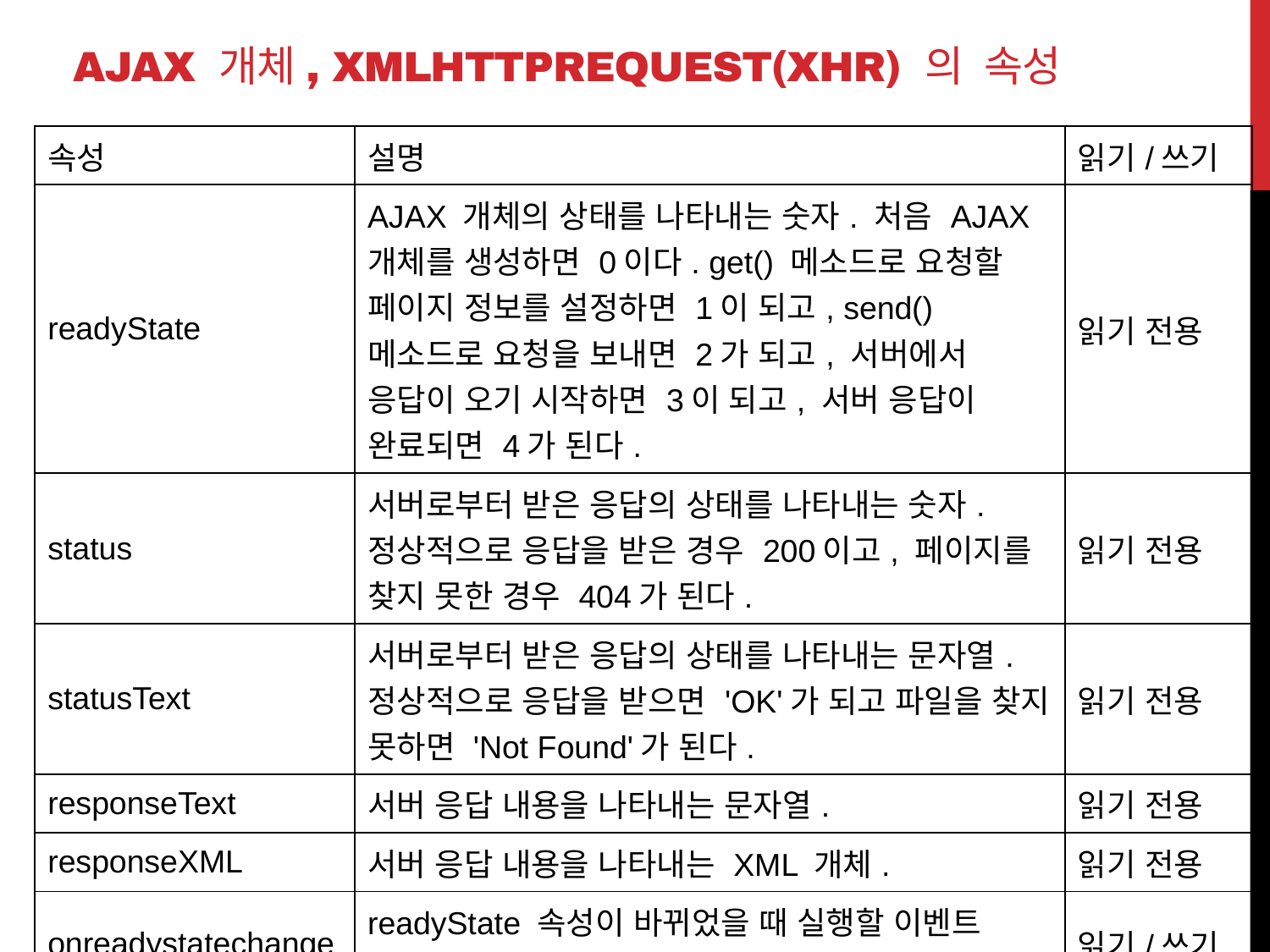

# Ajax 개체, XMLHttpRequest(XHR) 의  속성
| 속성 | 설명 | 읽기/쓰기 |
| --- | --- | --- |
| readyState | AJAX 개체의 상태를 나타내는 숫자. 처음 AJAX 개체를 생성하면 0이다. get() 메소드로 요청할 페이지 정보를 설정하면 1이 되고, send() 메소드로 요청을 보내면 2가 되고, 서버에서 응답이 오기 시작하면 3이 되고, 서버 응답이 완료되면 4가 된다. | 읽기 전용 |
| status | 서버로부터 받은 응답의 상태를 나타내는 숫자. 정상적으로 응답을 받은 경우 200이고, 페이지를 찾지 못한 경우 404가 된다. | 읽기 전용 |
| statusText | 서버로부터 받은 응답의 상태를 나타내는 문자열. 정상적으로 응답을 받으면 'OK'가 되고 파일을 찾지 못하면 'Not Found'가 된다. | 읽기 전용 |
| responseText | 서버 응답 내용을 나타내는 문자열. | 읽기 전용 |
| responseXML | 서버 응답 내용을 나타내는 XML 개체. | 읽기 전용 |
| onreadystatechange | readyState 속성이 바뀌었을 때 실행할 이벤트 핸들러를 지정한다. | 읽기/쓰기 |